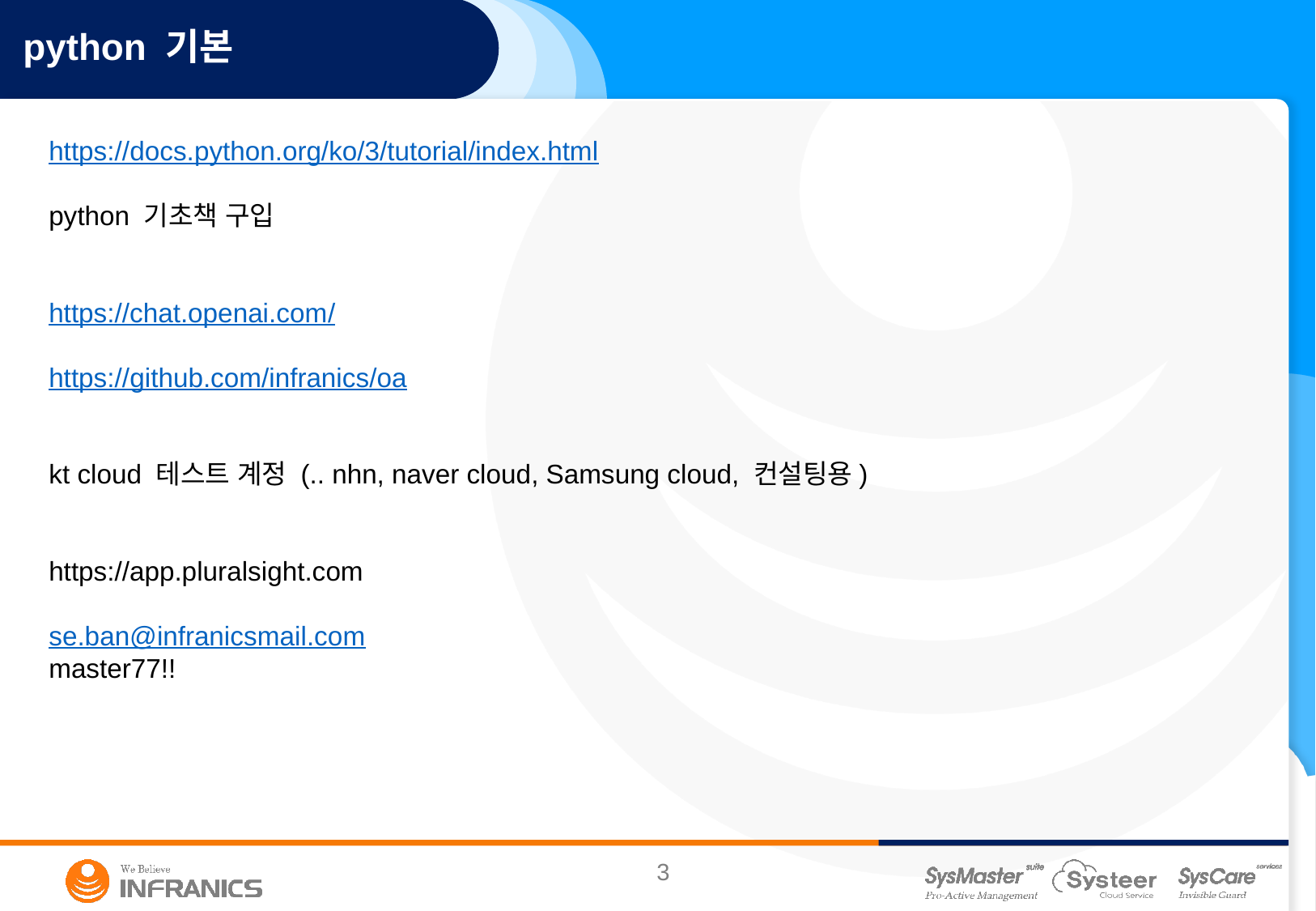

python 기본
https://docs.python.org/ko/3/tutorial/index.html

python 기초책 구입

https://chat.openai.com/

https://github.com/infranics/oa

kt cloud 테스트 계정 (.. nhn, naver cloud, Samsung cloud, 컨설팅용)

https://app.pluralsight.com

se.ban@infranicsmail.com
master77!!